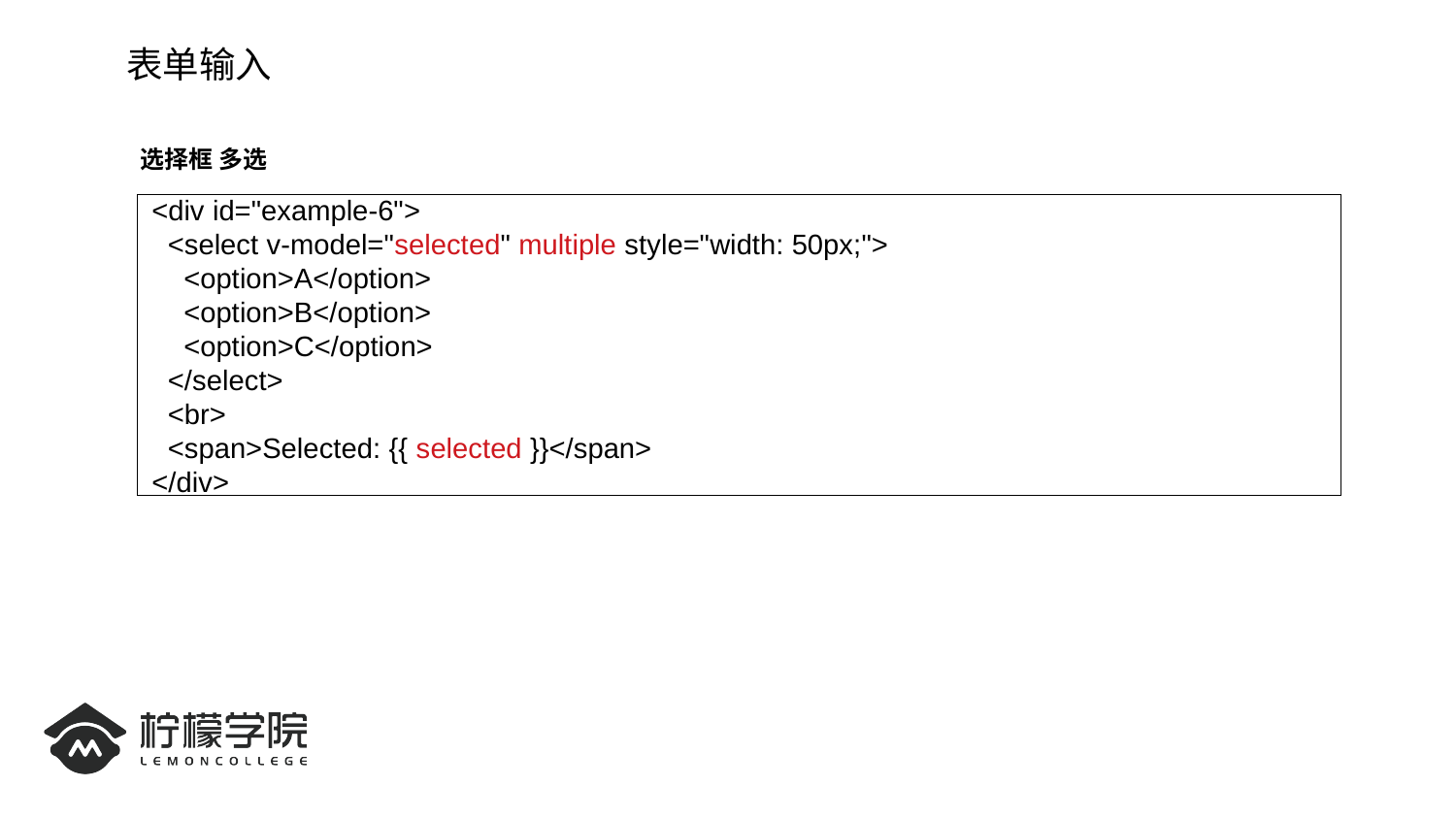

表单输入
选择框 多选
<div id="example-6">
  <select v-model="selected" multiple style="width: 50px;">
    <option>A</option>
    <option>B</option>
    <option>C</option>
  </select>
  <br>
  <span>Selected: {{ selected }}</span>
</div>